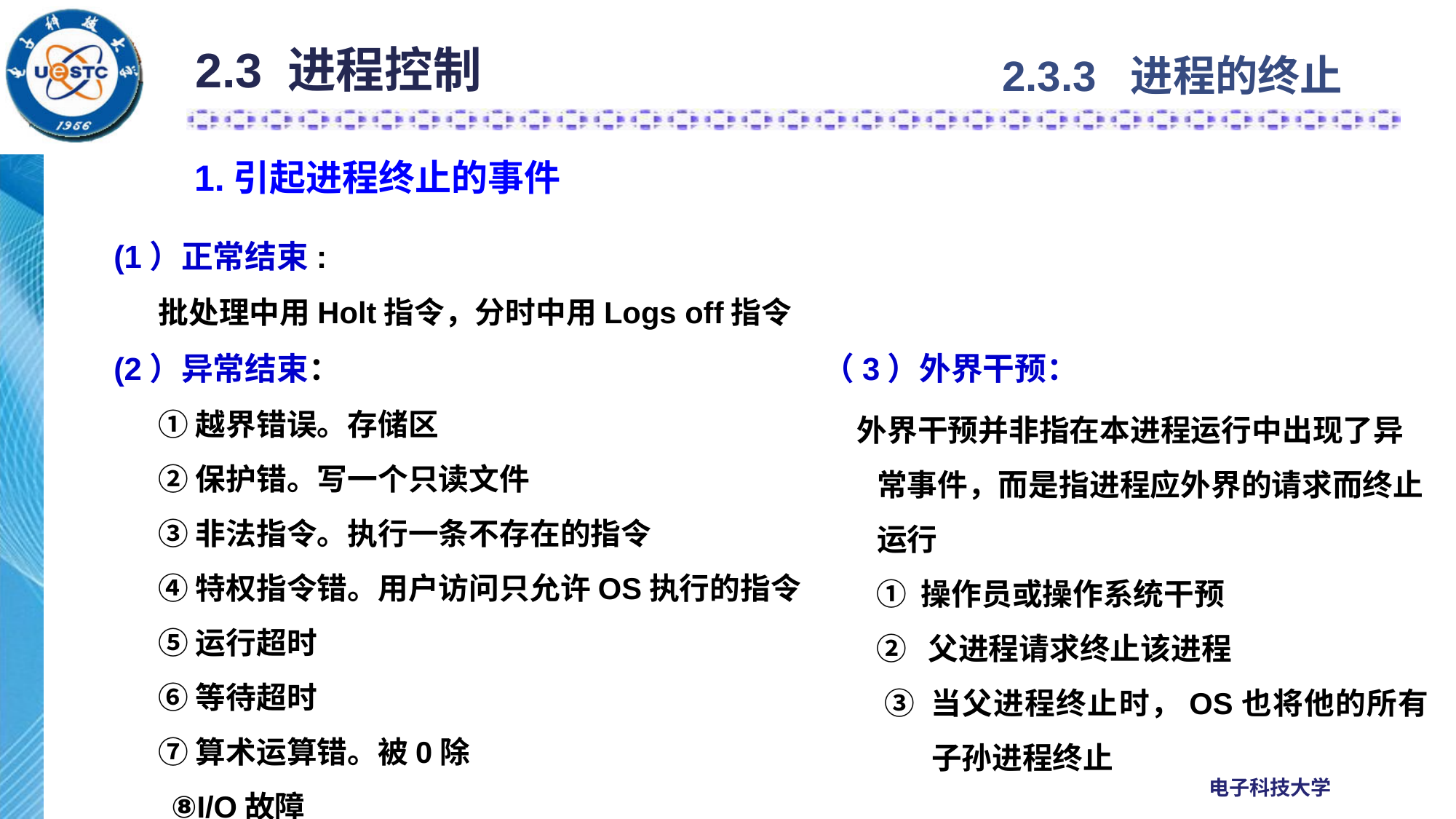

2.3 进程控制
2.3.3  进程的终止
1.引起进程终止的事件

  (1）正常结束:
        批处理中用Holt指令，分时中用Logs off指令
  (2）异常结束：
         ①越界错误。存储区
         ②保护错。写一个只读文件
         ③非法指令。执行一条不存在的指令
         ④特权指令错。用户访问只允许OS执行的指令
         ⑤运行超时
         ⑥等待超时
         ⑦算术运算错。被0除
         ⑧I/O故障
  （3）外界干预：

          外界干预并非指在本进程运行中出现了异常事件，而是指进程应外界的请求而终止运行
      ① 操作员或操作系统干预
      ②  父进程请求终止该进程
      ③ 当父进程终止时，OS也将他的所有子孙进程终止